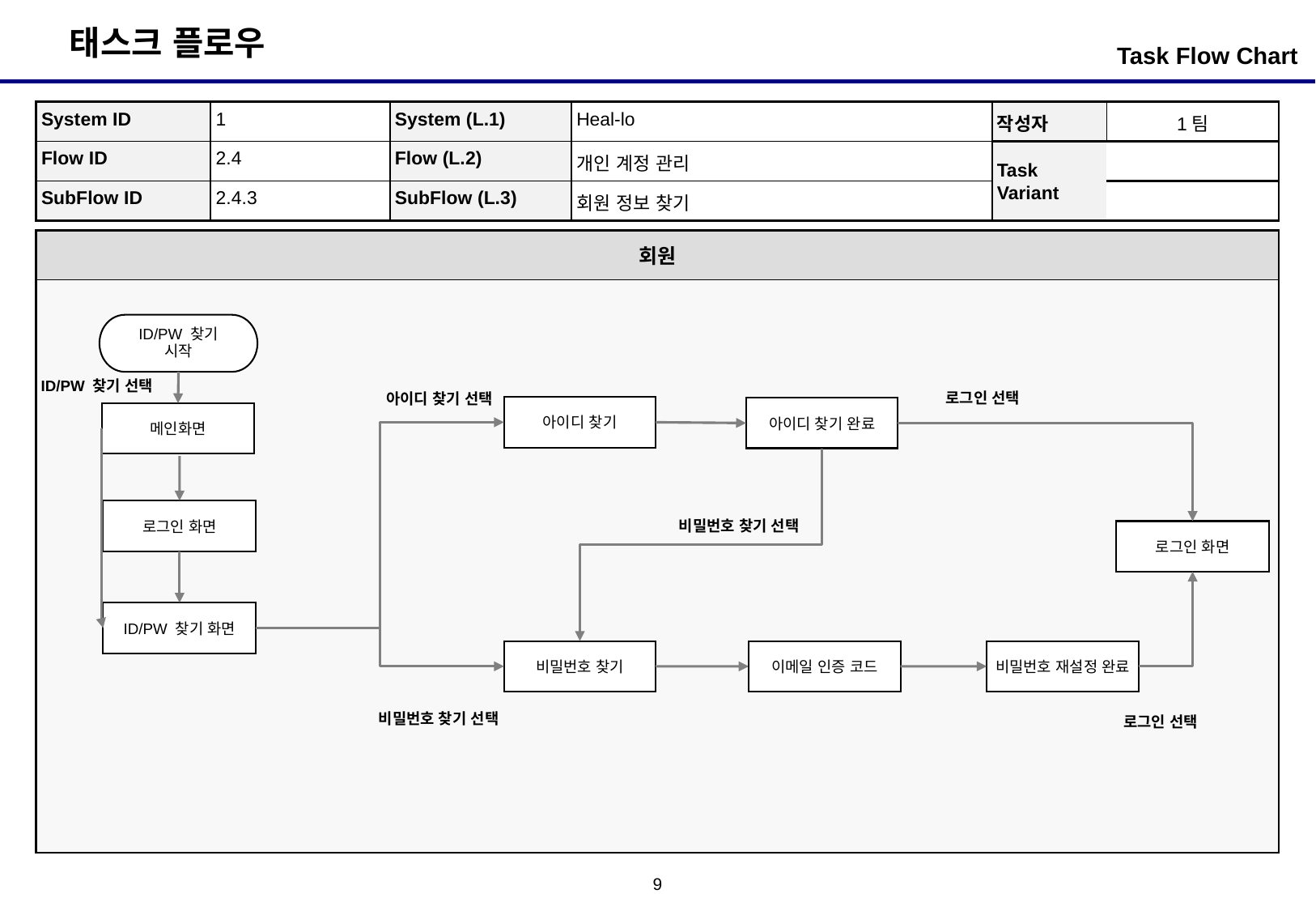

Task Flow Chart
| System ID | 1 | System (L.1) | Heal-lo | 작성자 | 1팀 |
| --- | --- | --- | --- | --- | --- |
| Flow ID | 2.4 | Flow (L.2) | 개인 계정 관리 | Task Variant |  |
| SubFlow ID | 2.4.3 | SubFlow (L.3) | 회원 정보 찾기 |  |  |
| 회원 |
| --- |
|  |
ID/PW 찾기
시작
ID/PW 찾기 선택
로그인 선택
아이디 찾기 선택
아이디 찾기
아이디 찾기 완료
메인화면
로그인 화면
비밀번호 찾기 선택
로그인 화면
ID/PW 찾기 화면
비밀번호 찾기
비밀번호 재설정 완료
이메일 인증 코드
비밀번호 찾기 선택
로그인 선택